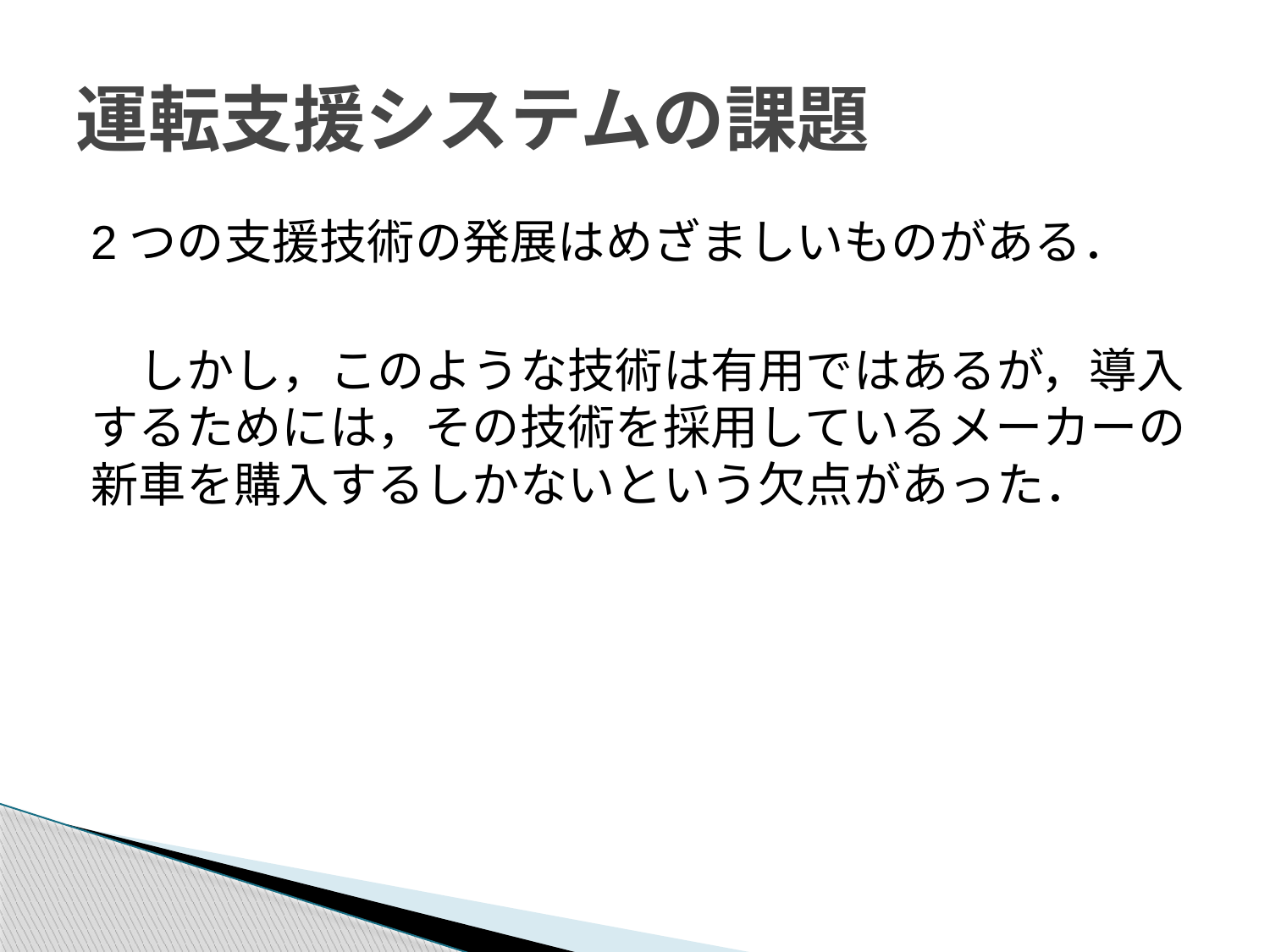

# 運転支援システムの課題
2つの支援技術の発展はめざましいものがある．

　しかし，このような技術は有用ではあるが，導入するためには，その技術を採用しているメーカーの新車を購入するしかないという欠点があった．